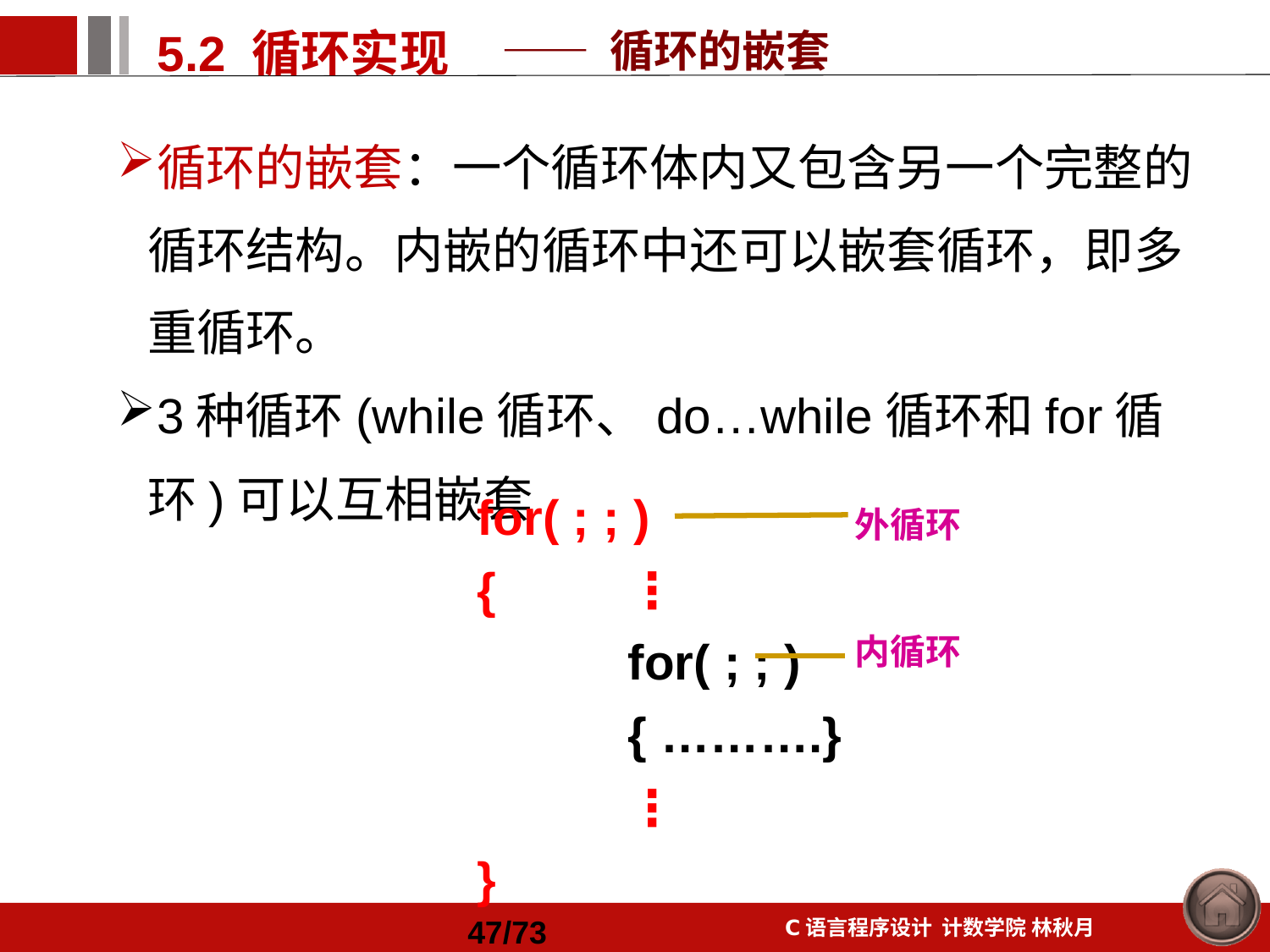

—— 循环的嵌套
循环的嵌套：一个循环体内又包含另一个完整的循环结构。内嵌的循环中还可以嵌套循环，即多重循环。
3种循环(while循环、do…while循环和for循环)可以互相嵌套
for( ; ; )
{		⋮
		for( ; ; )
		{ ……….}
		⋮
}
外循环
内循环